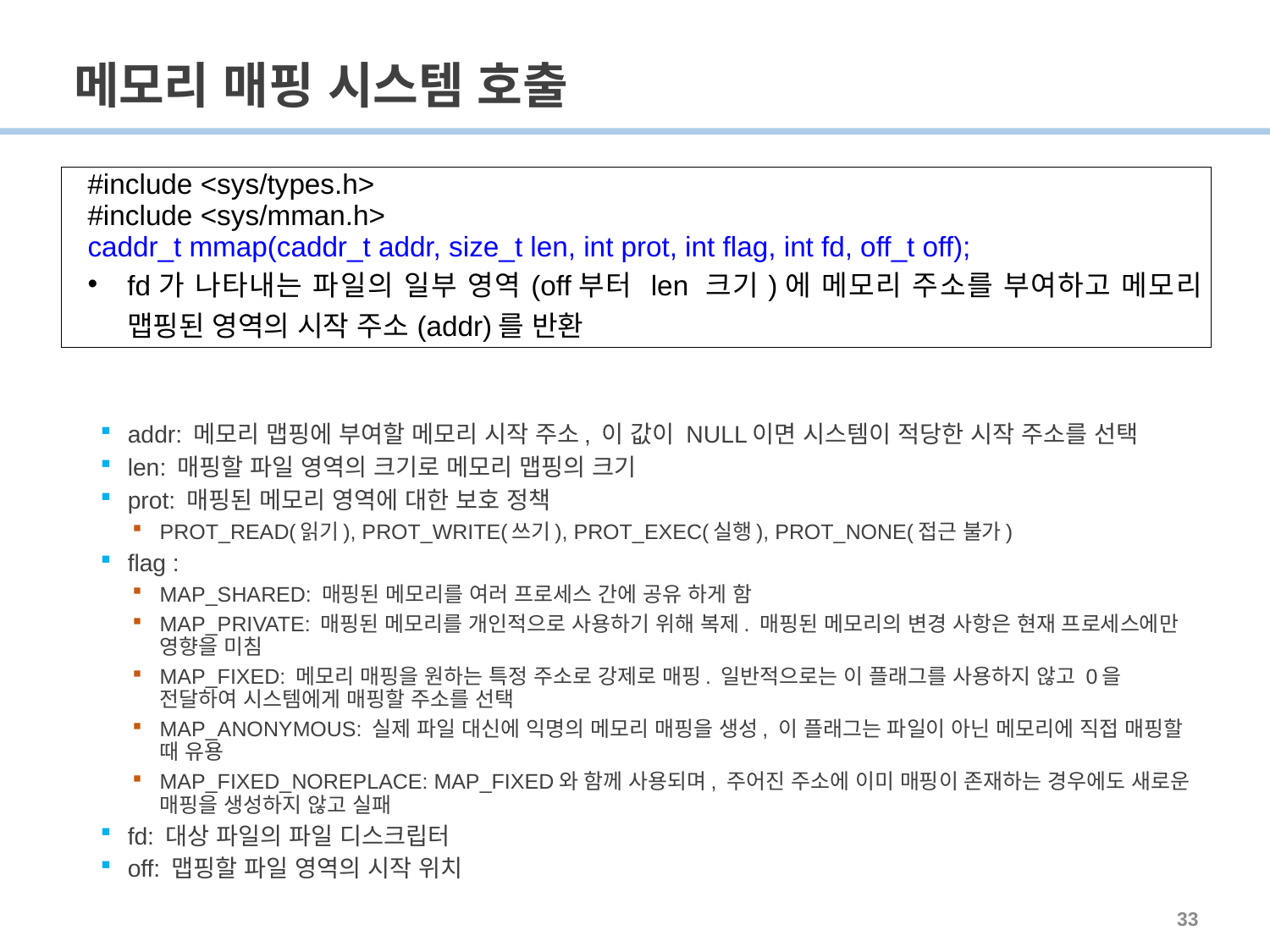

# 메모리 매핑 시스템 호출

addr: 메모리 맵핑에 부여할 메모리 시작 주소, 이 값이 NULL이면 시스템이 적당한 시작 주소를 선택
len: 매핑할 파일 영역의 크기로 메모리 맵핑의 크기
prot: 매핑된 메모리 영역에 대한 보호 정책
PROT_READ(읽기), PROT_WRITE(쓰기), PROT_EXEC(실행), PROT_NONE(접근 불가)
flag :
MAP_SHARED: 매핑된 메모리를 여러 프로세스 간에 공유 하게 함
MAP_PRIVATE: 매핑된 메모리를 개인적으로 사용하기 위해 복제. 매핑된 메모리의 변경 사항은 현재 프로세스에만 영향을 미침
MAP_FIXED: 메모리 매핑을 원하는 특정 주소로 강제로 매핑. 일반적으로는 이 플래그를 사용하지 않고 0을 전달하여 시스템에게 매핑할 주소를 선택
MAP_ANONYMOUS: 실제 파일 대신에 익명의 메모리 매핑을 생성, 이 플래그는 파일이 아닌 메모리에 직접 매핑할 때 유용
MAP_FIXED_NOREPLACE: MAP_FIXED와 함께 사용되며, 주어진 주소에 이미 매핑이 존재하는 경우에도 새로운 매핑을 생성하지 않고 실패
fd: 대상 파일의 파일 디스크립터
off: 맵핑할 파일 영역의 시작 위치
| #include <sys/types.h> #include <sys/mman.h> caddr\_t mmap(caddr\_t addr, size\_t len, int prot, int flag, int fd, off\_t off); fd가 나타내는 파일의 일부 영역(off부터 len 크기)에 메모리 주소를 부여하고 메모리 맵핑된 영역의 시작 주소(addr)를 반환 |
| --- |
33